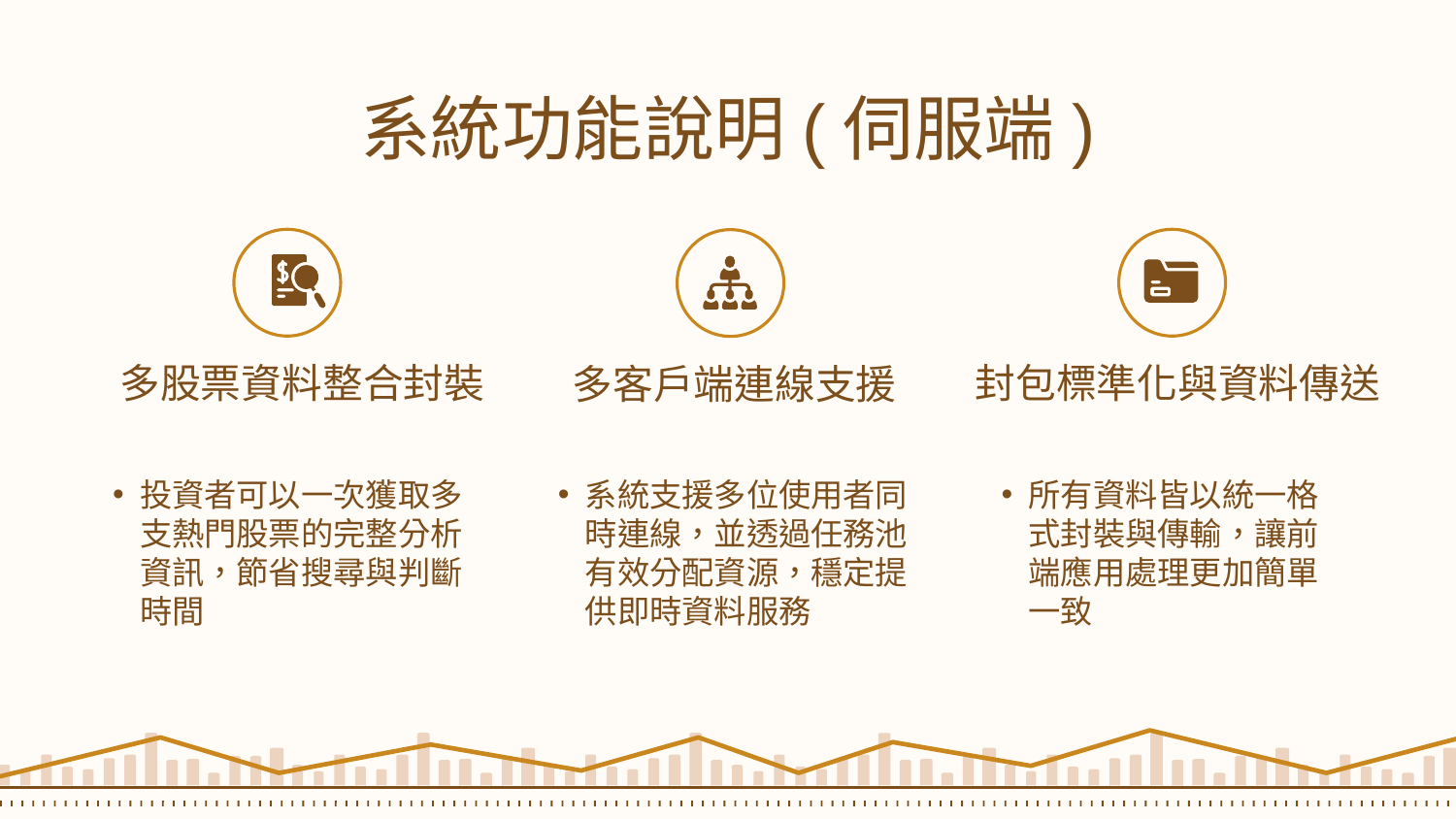

# 系統功能說明(伺服端)

多股票資料整合封裝
封包標準化與資料傳送
多客戶端連線支援

投資者可以一次獲取多支熱門股票的完整分析資訊，節省搜尋與判斷時間

系統支援多位使用者同時連線，並透過任務池有效分配資源，穩定提供即時資料服務

所有資料皆以統一格式封裝與傳輸，讓前端應用處理更加簡單一致